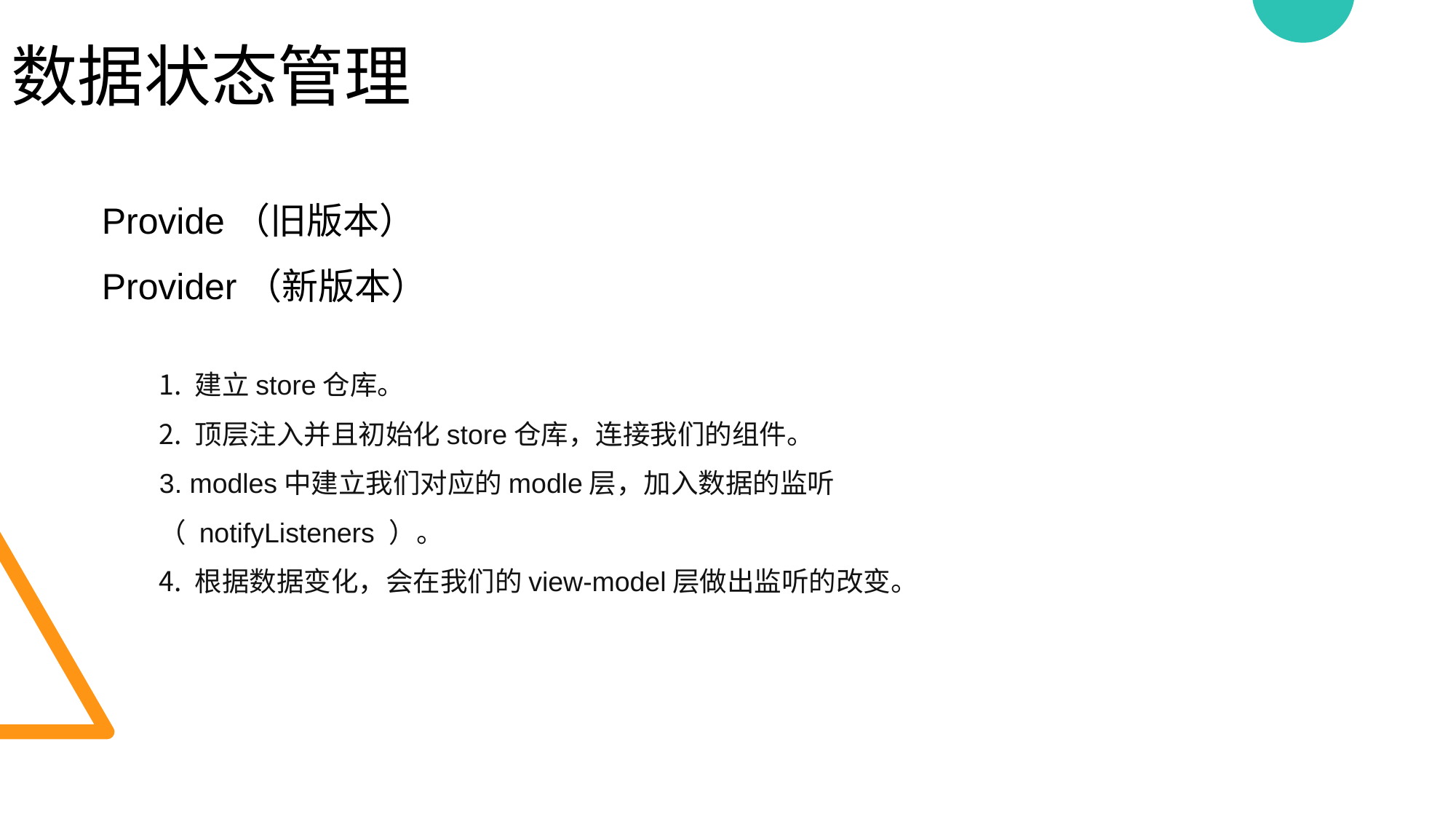

# 数据状态管理
Provide（旧版本）
Provider（新版本）
 建立store仓库。
 顶层注入并且初始化store仓库，连接我们的组件。
 modles中建立我们对应的modle层，加入数据的监听（ notifyListeners ）。
 根据数据变化，会在我们的view-model层做出监听的改变。